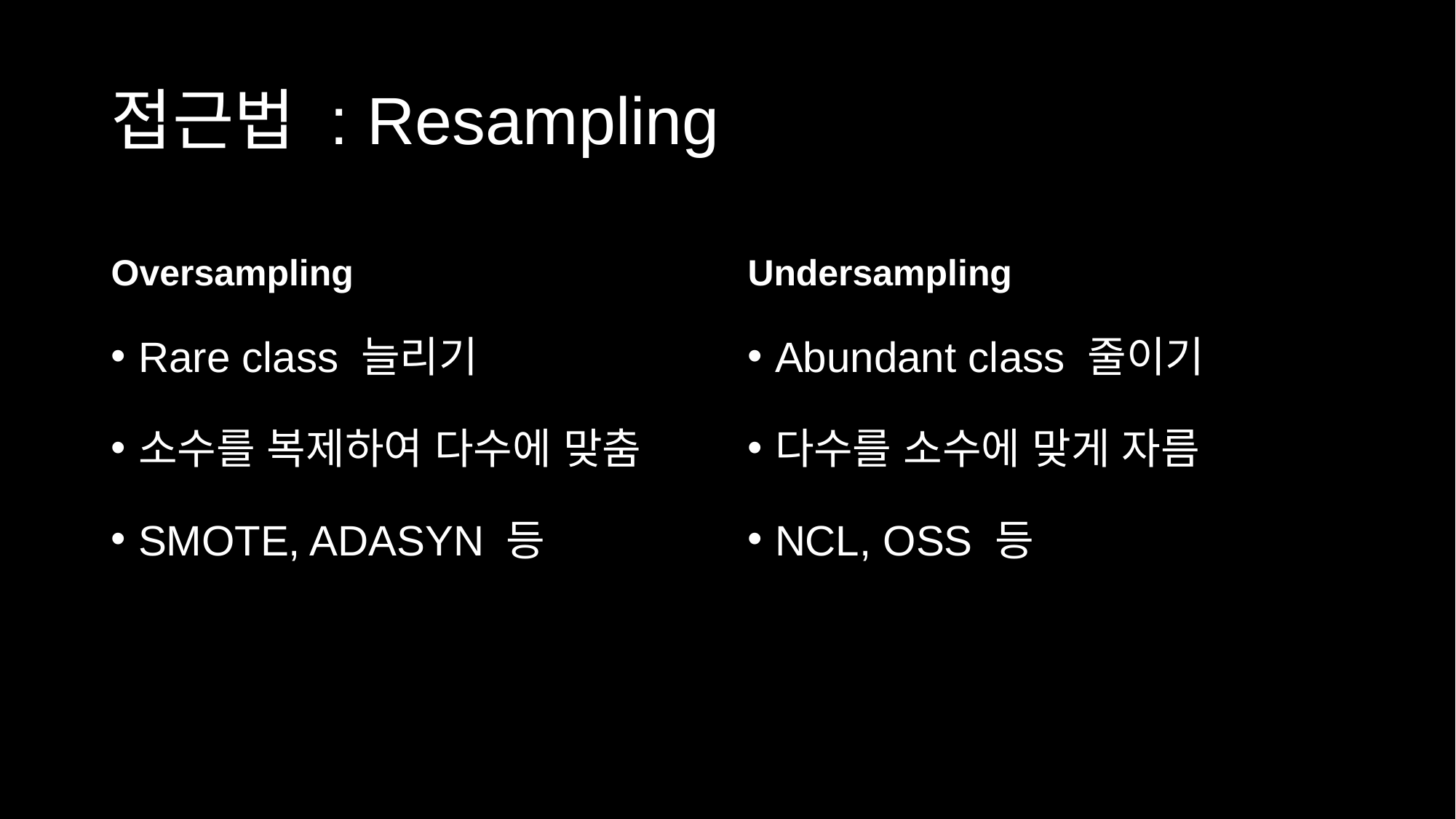

# 접근법 : Resampling
Oversampling
Undersampling
Rare class 늘리기
소수를 복제하여 다수에 맞춤
SMOTE, ADASYN 등
Abundant class 줄이기
다수를 소수에 맞게 자름
NCL, OSS 등